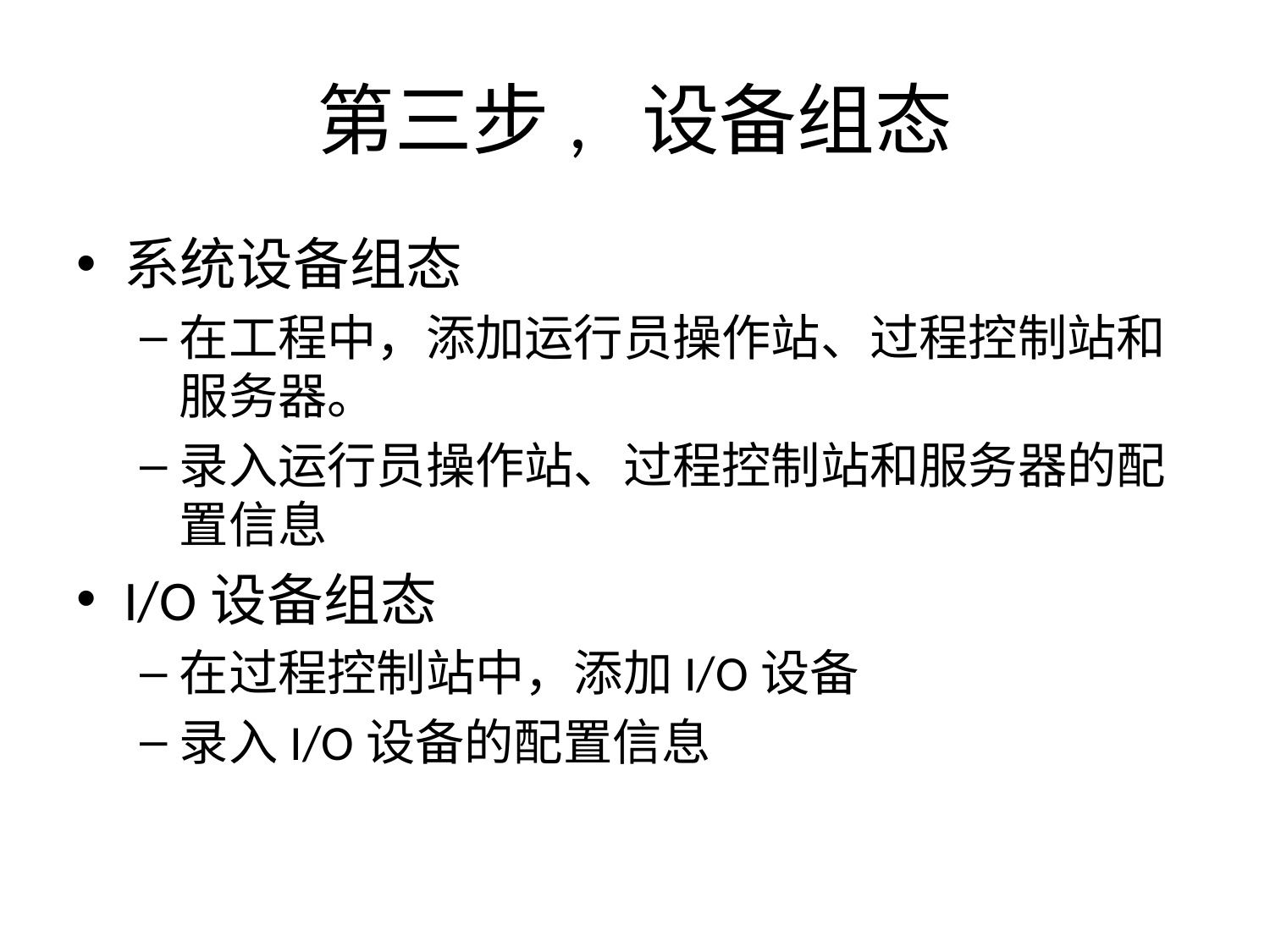

# 第三步,  设备组态
系统设备组态
在工程中，添加运行员操作站、过程控制站和服务器。
录入运行员操作站、过程控制站和服务器的配置信息
I/O设备组态
在过程控制站中，添加I/O设备
录入I/O设备的配置信息